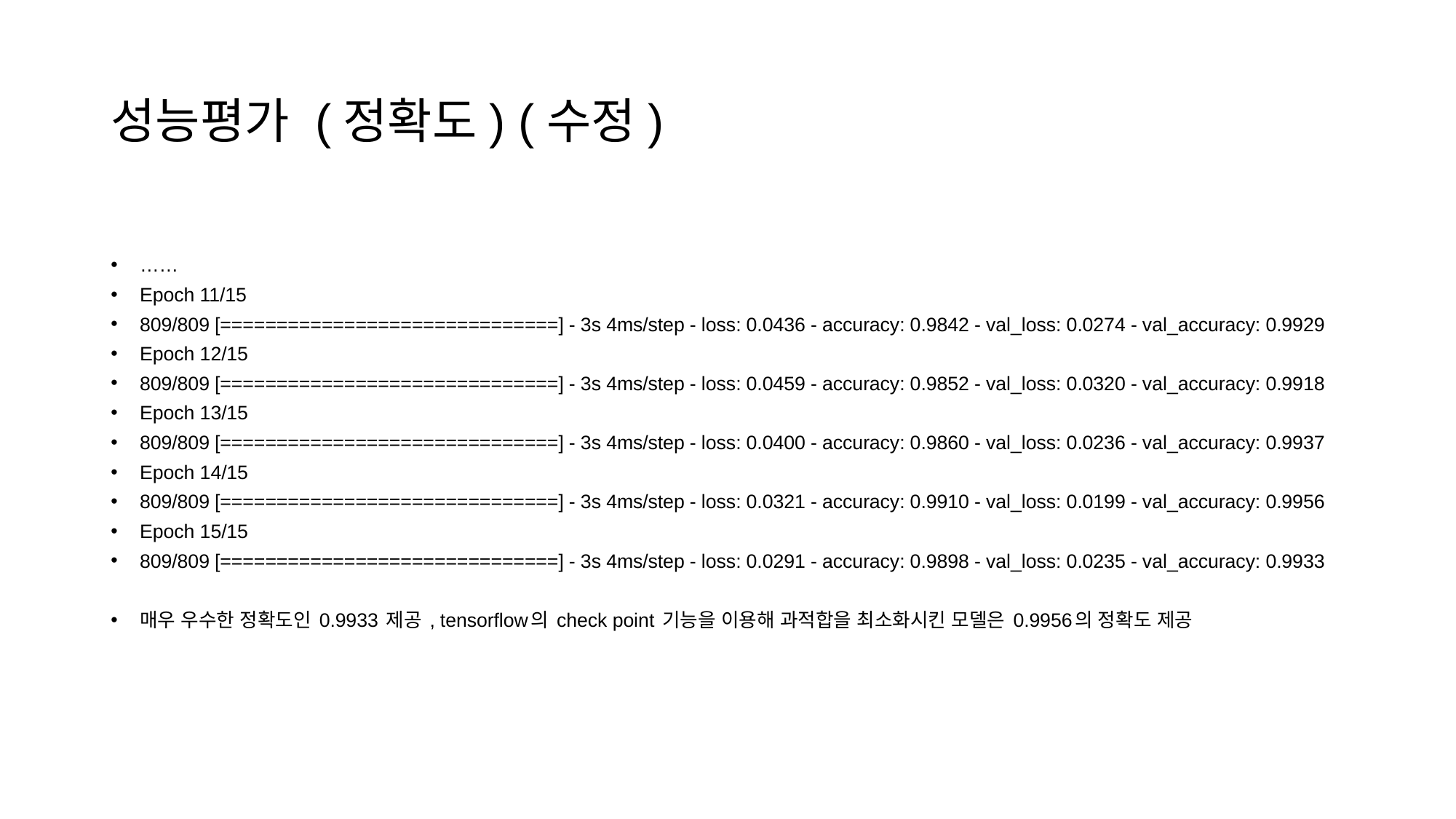

# 성능평가 (정확도) (수정)

……
Epoch 11/15
809/809 [==============================] - 3s 4ms/step - loss: 0.0436 - accuracy: 0.9842 - val_loss: 0.0274 - val_accuracy: 0.9929
Epoch 12/15
809/809 [==============================] - 3s 4ms/step - loss: 0.0459 - accuracy: 0.9852 - val_loss: 0.0320 - val_accuracy: 0.9918
Epoch 13/15
809/809 [==============================] - 3s 4ms/step - loss: 0.0400 - accuracy: 0.9860 - val_loss: 0.0236 - val_accuracy: 0.9937
Epoch 14/15
809/809 [==============================] - 3s 4ms/step - loss: 0.0321 - accuracy: 0.9910 - val_loss: 0.0199 - val_accuracy: 0.9956
Epoch 15/15
809/809 [==============================] - 3s 4ms/step - loss: 0.0291 - accuracy: 0.9898 - val_loss: 0.0235 - val_accuracy: 0.9933

매우 우수한 정확도인 0.9933 제공 , tensorflow의 check point 기능을 이용해 과적합을 최소화시킨 모델은 0.9956의 정확도 제공